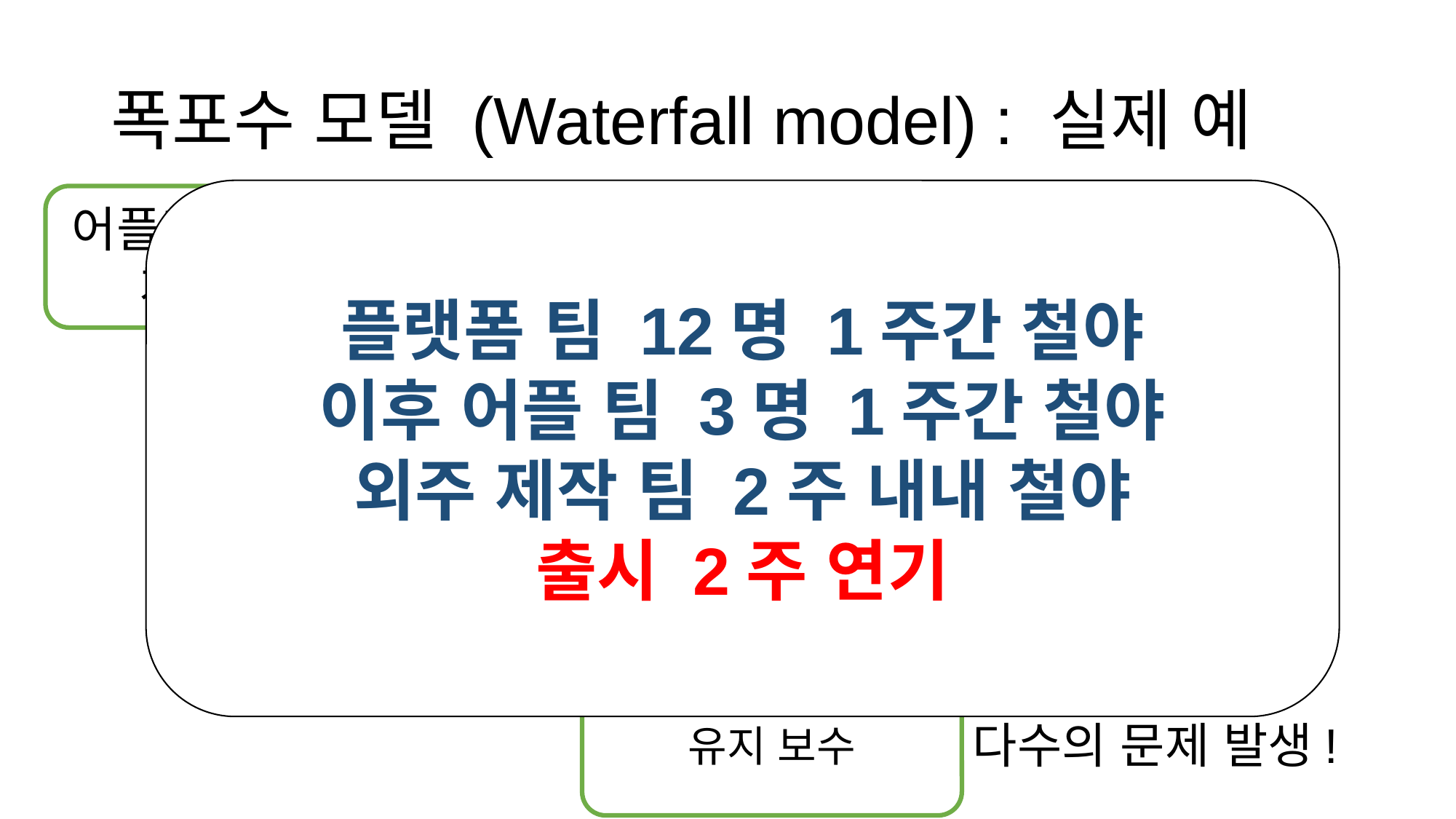

# 폭포수 모델 (Waterfall model) : 실제 예
플랫폼 팀 12명 1주간 철야
이후 어플 팀 3명 1주간 철야
외주 제작 팀 2주 내내 철야
출시 2주 연기
어플리케이션 팀 개발 요청
Image Viewer 개발을 위한 윈도우 플래폼 요구

플랫폼 설계
OpenGL 사용
핀치 줌 In/Out 구현

Image Viewer 윈도우 플랫폼 구현
설계대로 구현 완료

유지 보수
다수의 문제 발생!